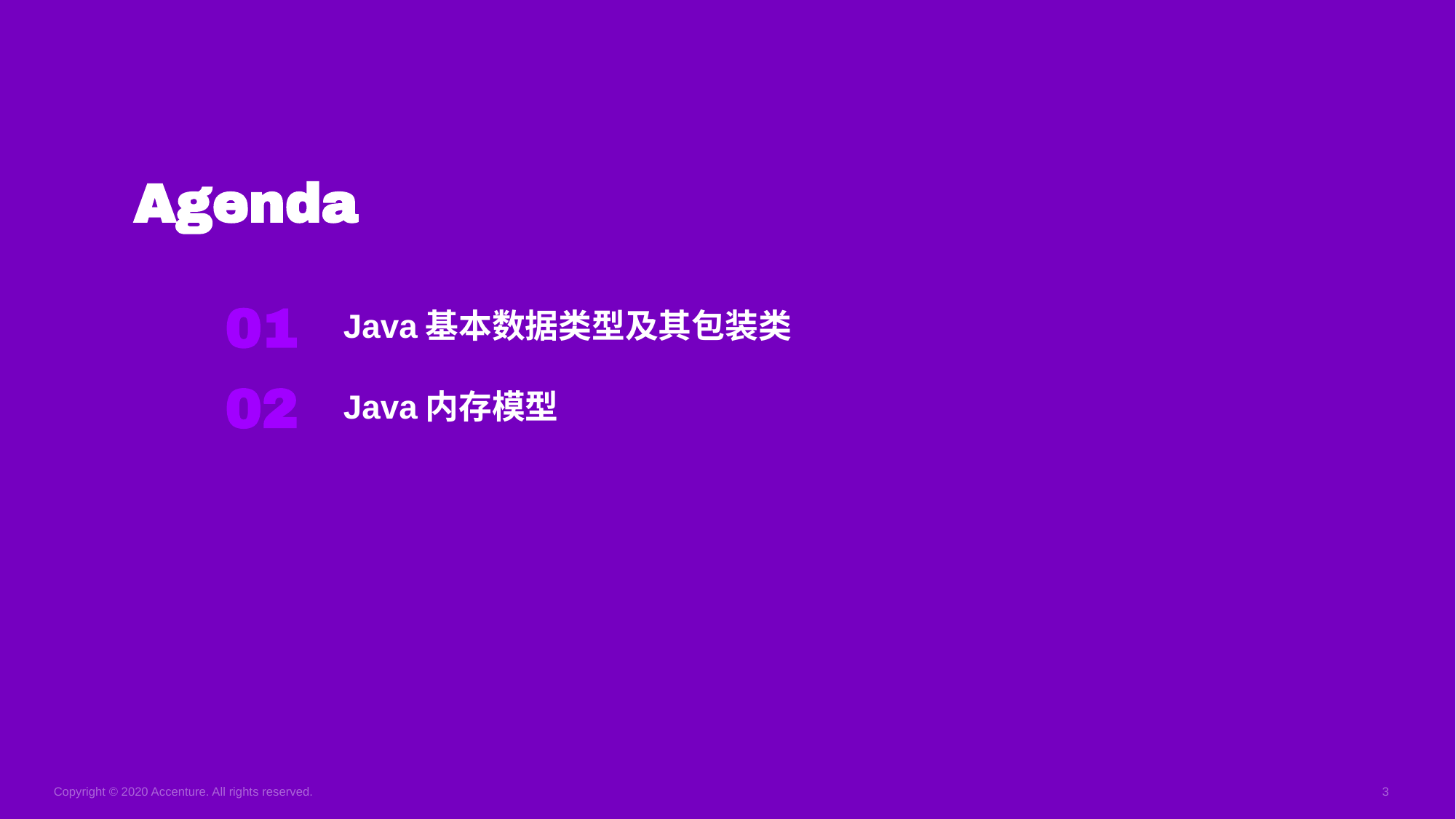

Agenda
01
Java基本数据类型及其包装类
02
Java内存模型
Copyright © 2020 Accenture. All rights reserved.
3